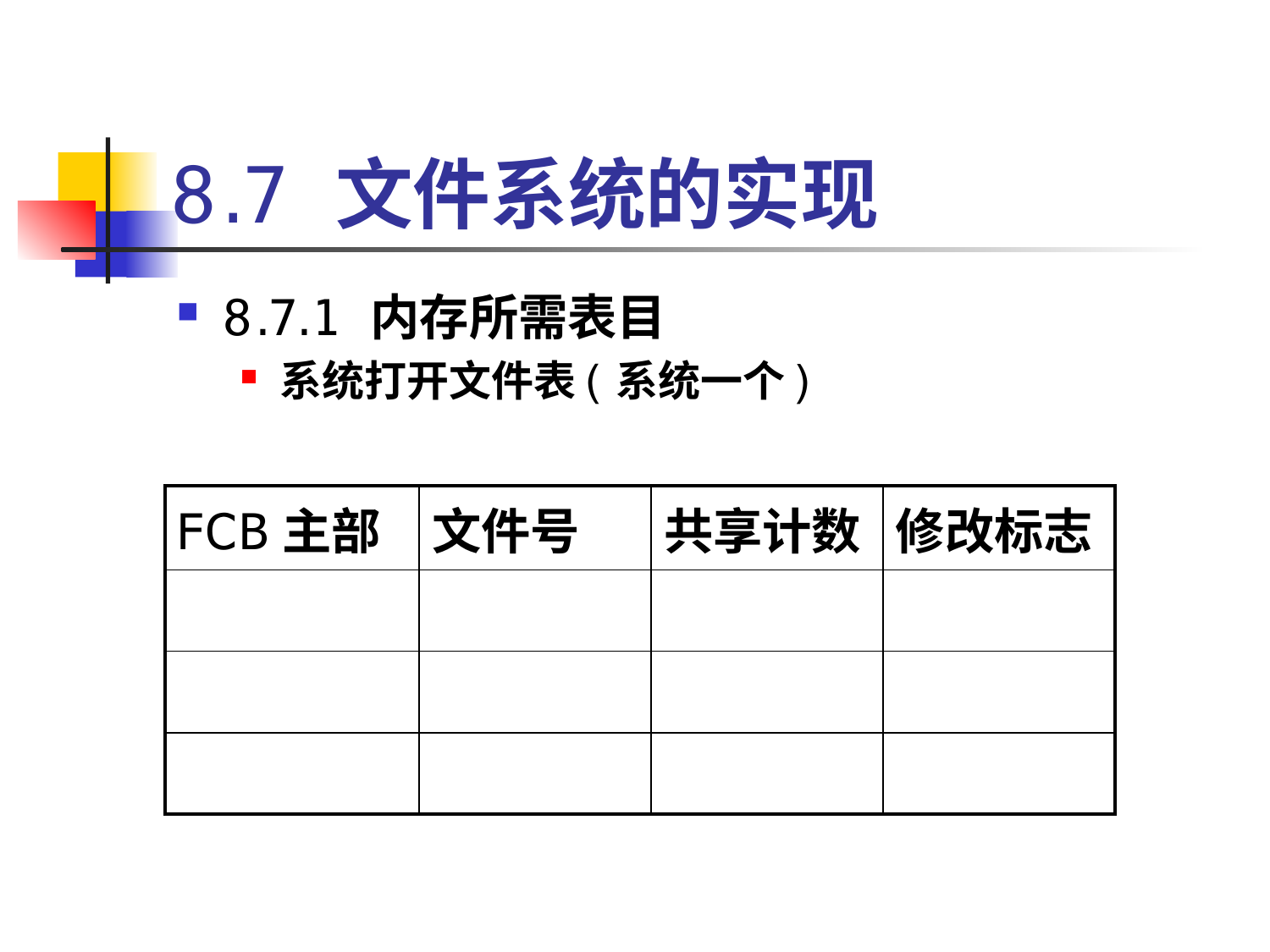

# 8.7 文件系统的实现
8.7.1 内存所需表目
系统打开文件表(系统一个)
| FCB主部 | 文件号 | 共享计数 | 修改标志 |
| --- | --- | --- | --- |
|  |  |  |  |
|  |  |  |  |
|  |  |  |  |